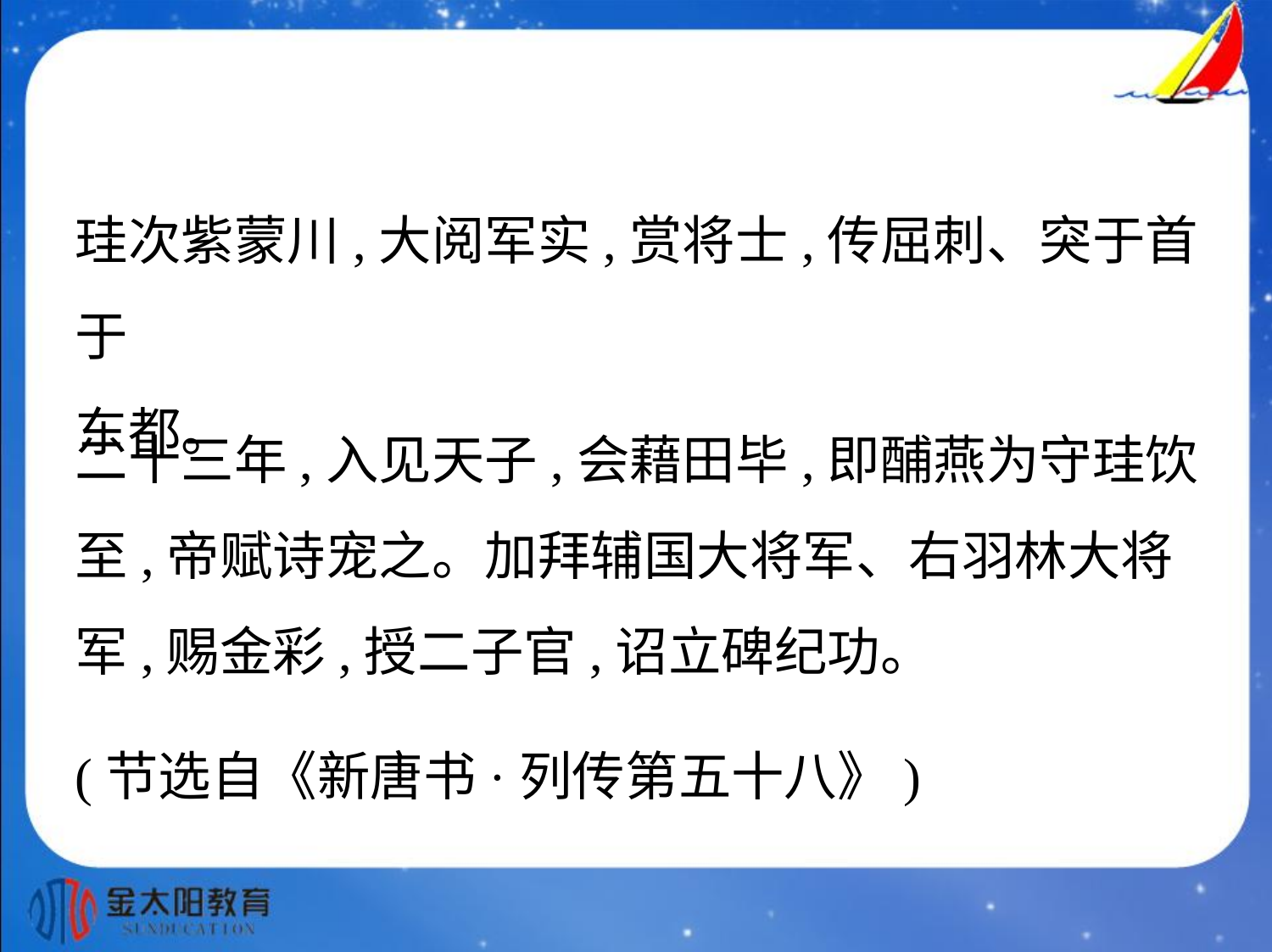

珪次紫蒙川,大阅军实,赏将士,传屈刺、突于首于
东都。
二十三年,入见天子,会藉田毕,即酺燕为守珪饮
至,帝赋诗宠之。加拜辅国大将军、右羽林大将
军,赐金彩,授二子官,诏立碑纪功。
(节选自《新唐书·列传第五十八》)